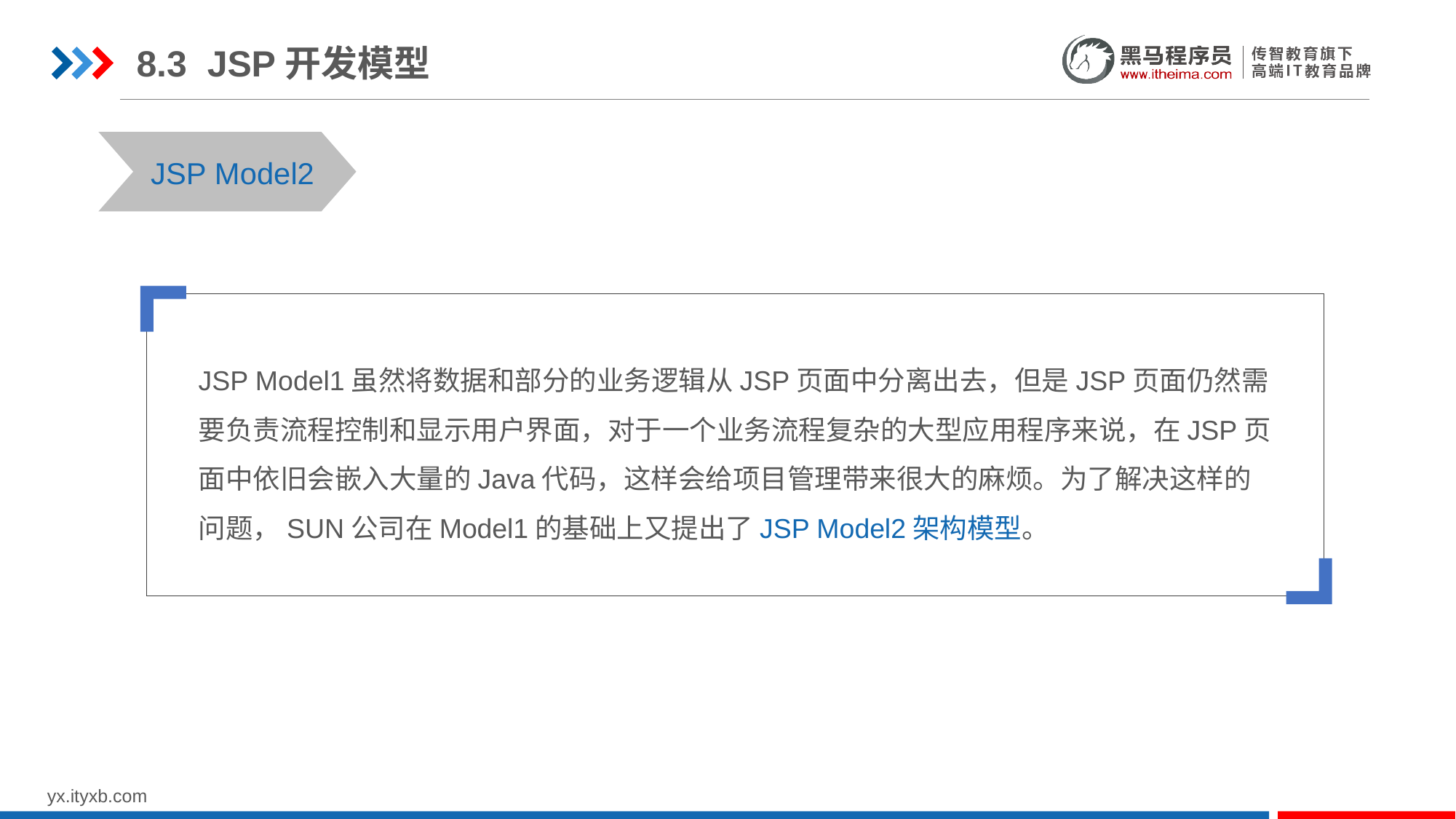

8.3  JSP开发模型

JSP Model2

JSP Model1虽然将数据和部分的业务逻辑从JSP页面中分离出去，但是JSP页面仍然需要负责流程控制和显示用户界面，对于一个业务流程复杂的大型应用程序来说，在JSP页面中依旧会嵌入大量的Java代码，这样会给项目管理带来很大的麻烦。为了解决这样的问题，SUN公司在Model1的基础上又提出了JSP Model2架构模型。